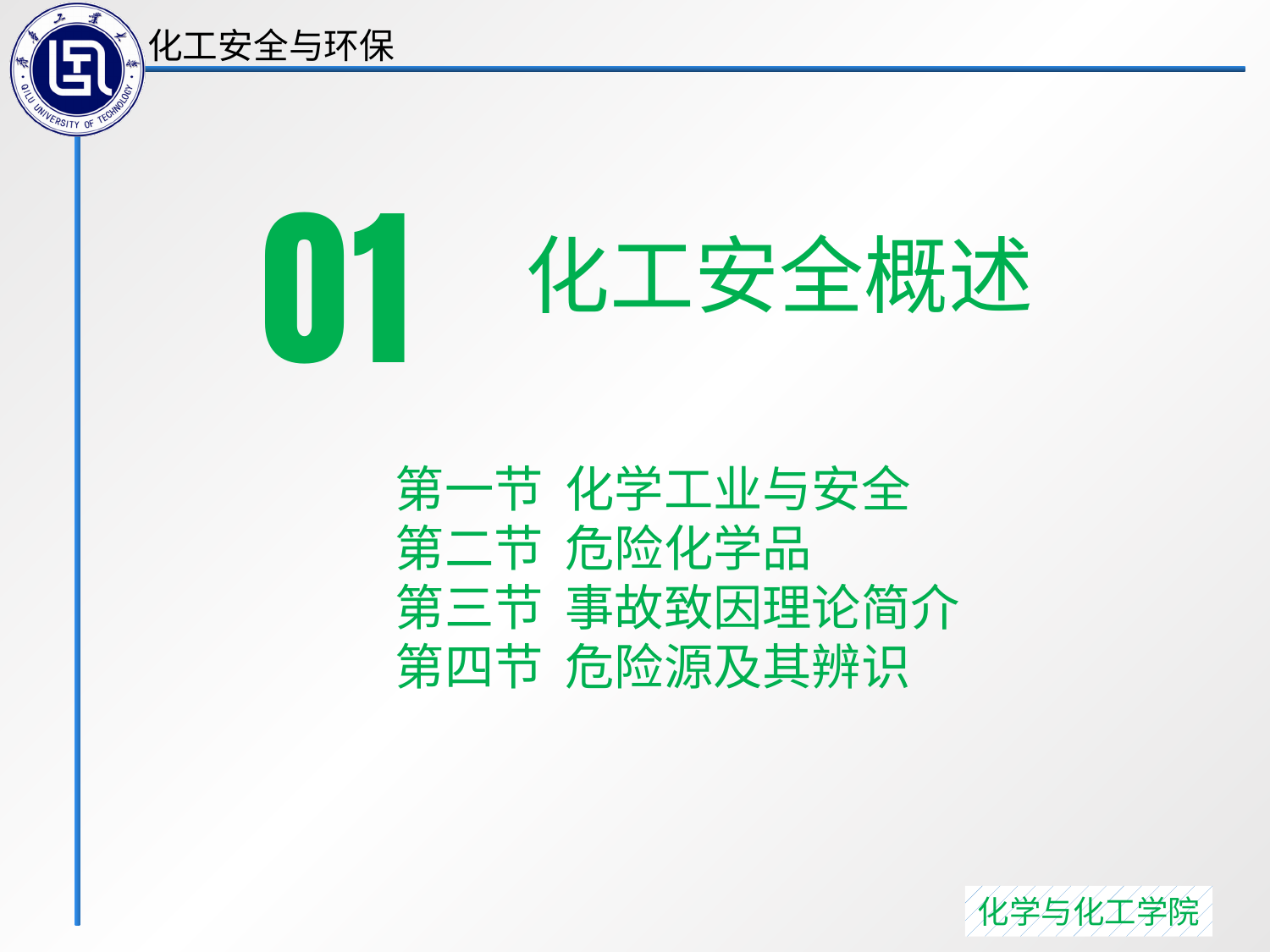

01
    化工安全概述
第一节  化学工业与安全
第二节  危险化学品
第三节  事故致因理论简介
第四节  危险源及其辨识